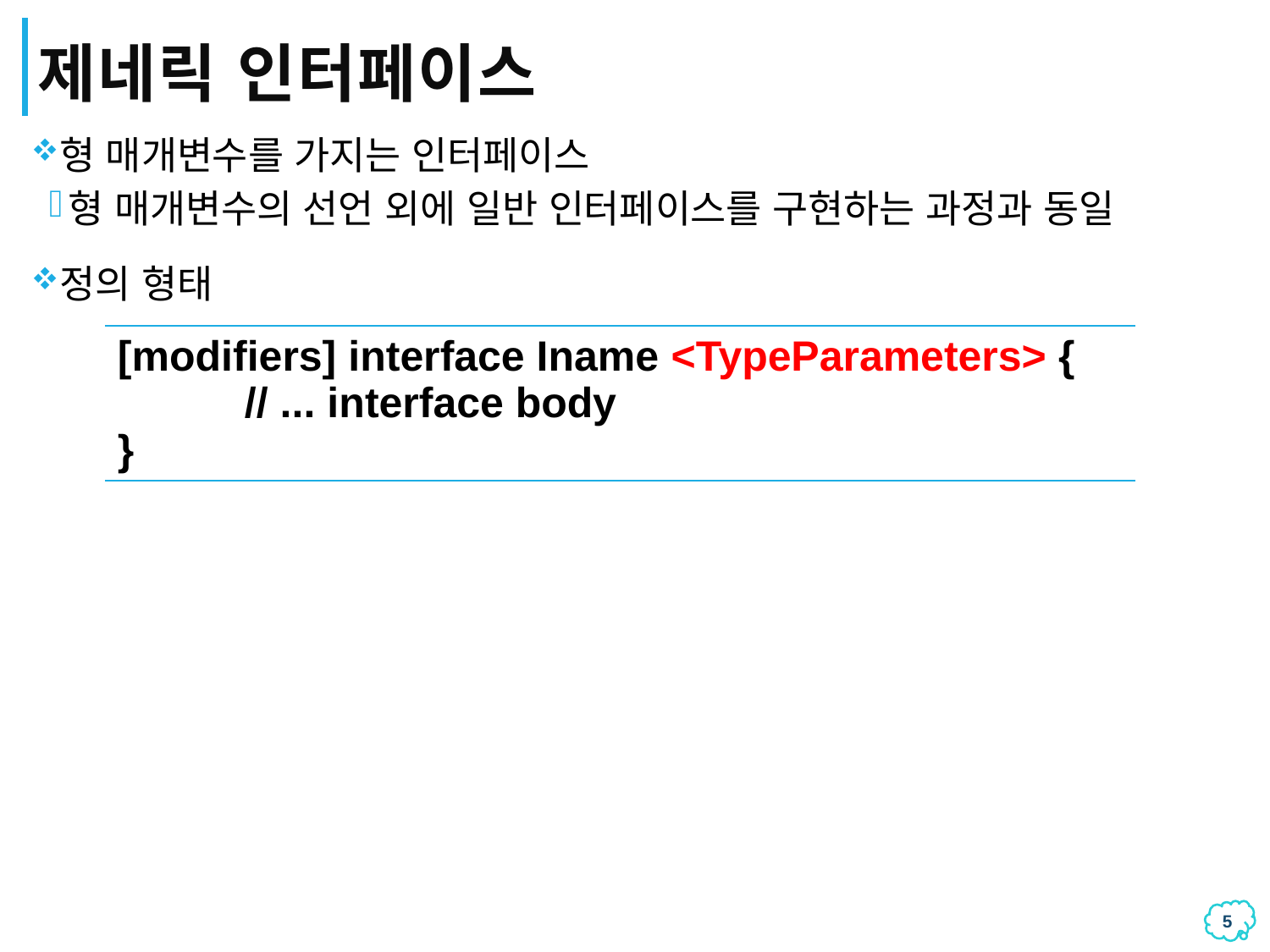

# 제네릭 인터페이스
형 매개변수를 가지는 인터페이스
형 매개변수의 선언 외에 일반 인터페이스를 구현하는 과정과 동일
정의 형태

| [modifiers] interface Iname <TypeParameters> { // ... interface body } |
| --- |
5